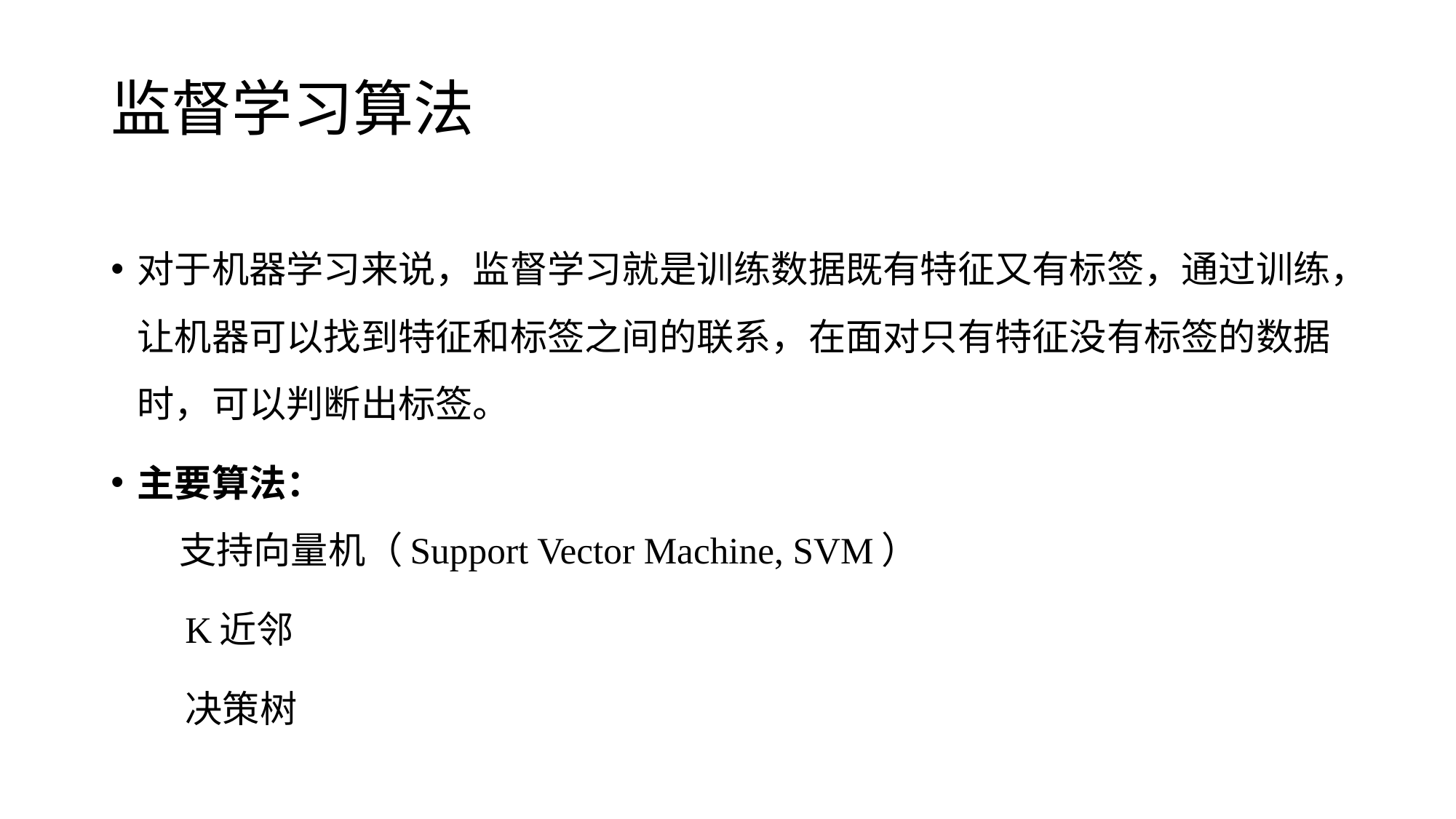

# 监督学习算法
对于机器学习来说，监督学习就是训练数据既有特征又有标签，通过训练，让机器可以找到特征和标签之间的联系，在面对只有特征没有标签的数据时，可以判断出标签。
主要算法：
     支持向量机（Support Vector Machine, SVM）
        K近邻
        决策树